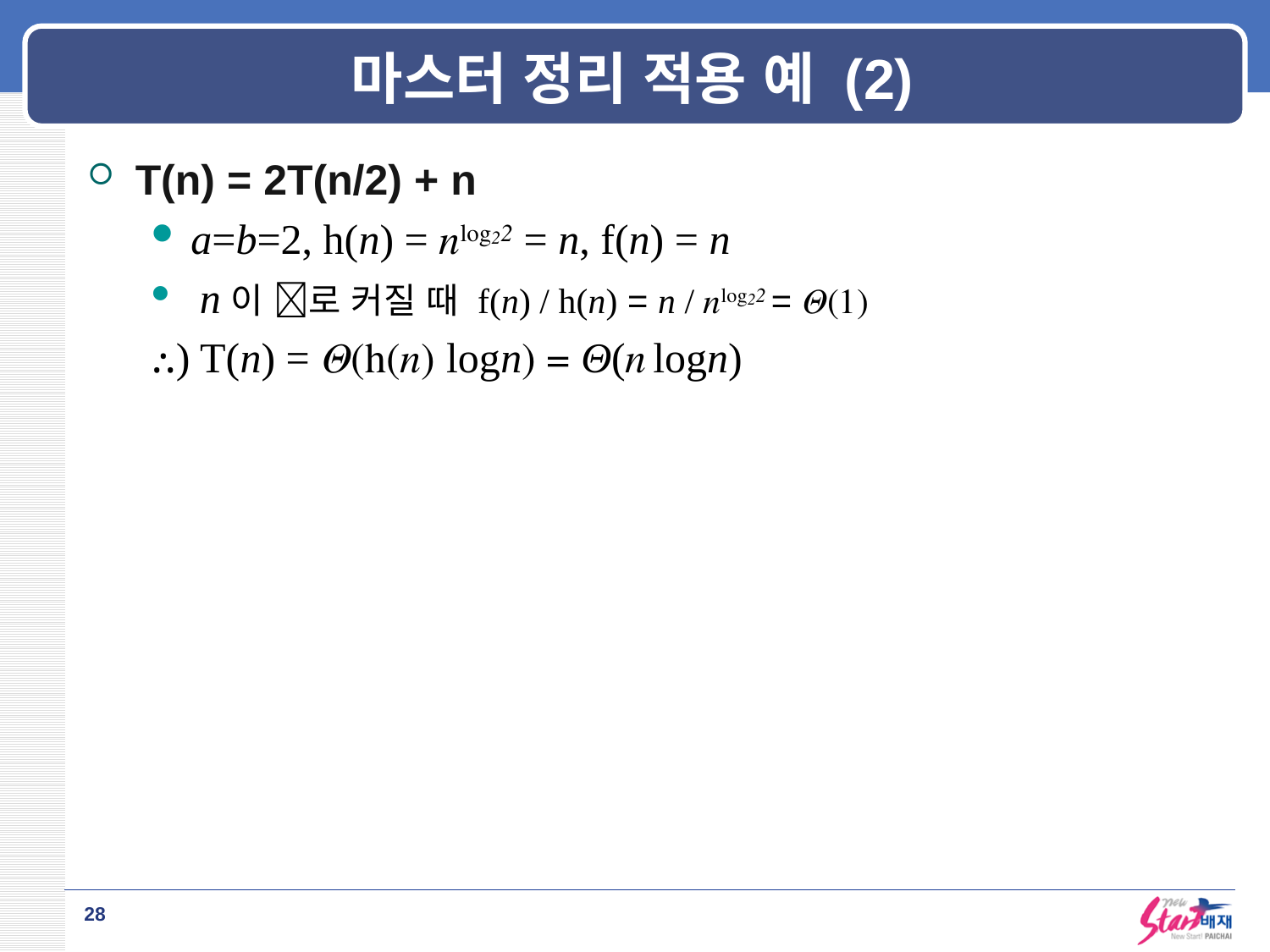

# 마스터 정리 적용 예 (2)
T(n) = 2T(n/2) + n
a=b=2, h(n) = nlog22 = n, f(n) = n
 n이 ∞로 커질 때 f(n) / h(n) = n / nlog22 = Θ(1)
⸫) T(n) = Θ(h(n) logn) = Θ(n logn)

28